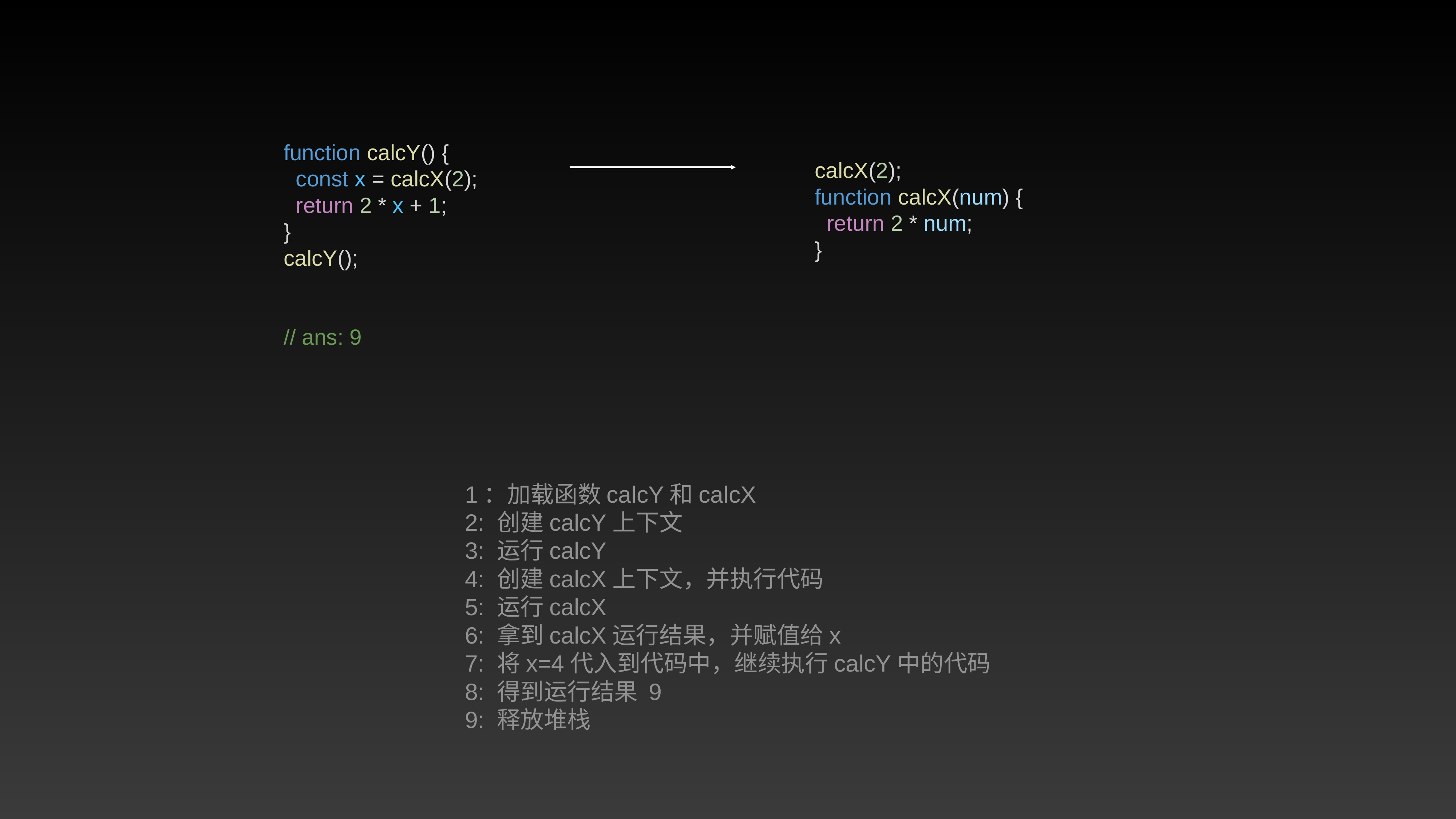

function calcY() {
  const x = calcX(2);
  return 2 * x + 1;
}
calcY();

// ans: 9
calcX(2);
function calcX(num) {
  return 2 * num;
}

1：加载函数calcY和calcX
2: 创建calcY上下文
3: 运行calcY
4: 创建calcX上下文，并执行代码
5: 运行calcX
6: 拿到calcX运行结果，并赋值给x
7: 将x=4代入到代码中，继续执行calcY中的代码
8: 得到运行结果 9
9: 释放堆栈